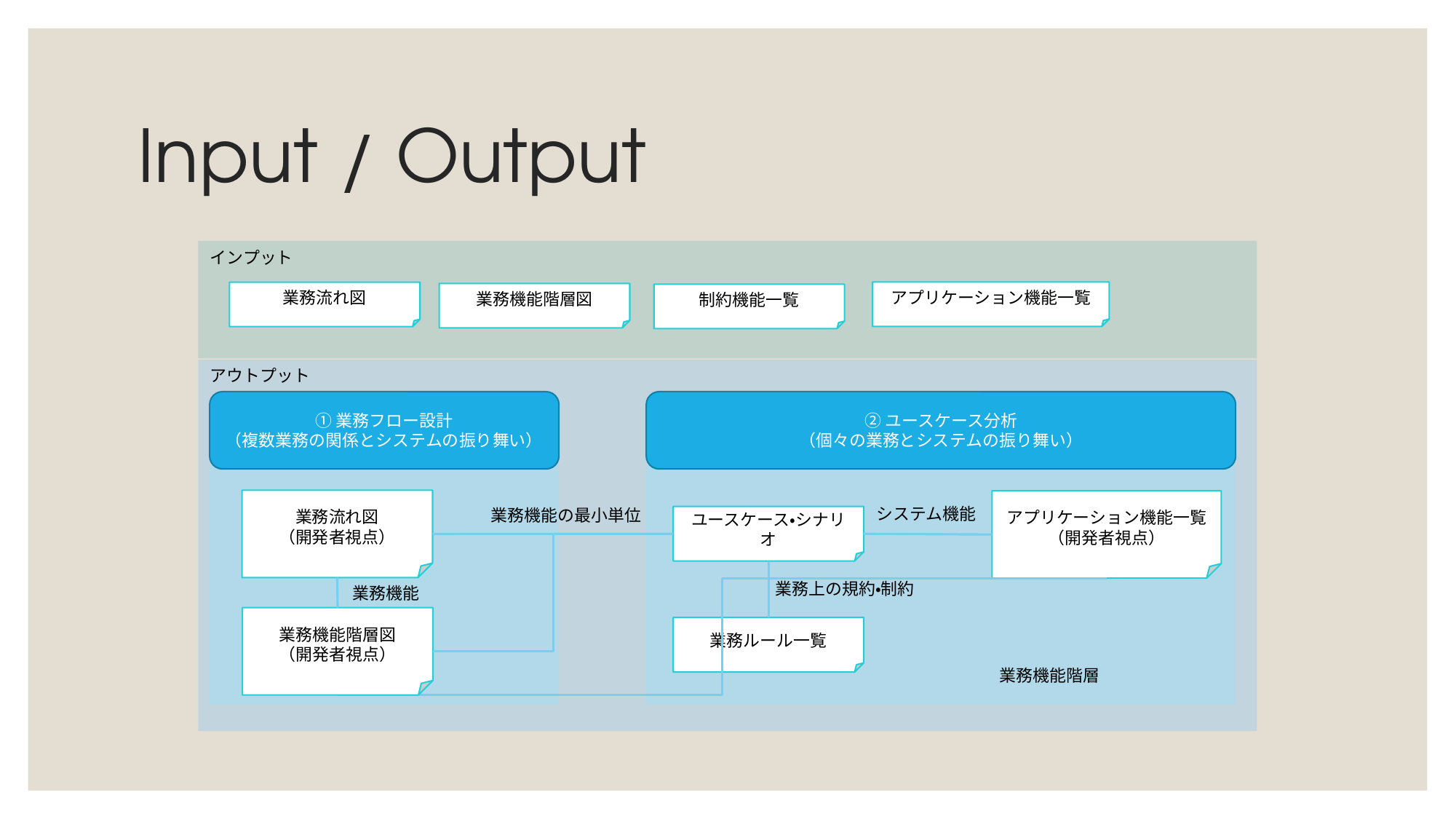

# Input / Output

インプット
アプリケーション機能一覧
業務流れ図
業務機能階層図
制約機能一覧

アウトプット
①業務フロー設計
（複数業務の関係とシステムの振り舞い）
②ユースケース分析
（個々の業務とシステムの振り舞い）

業務流れ図
（開発者視点）
アプリケーション機能一覧
（開発者視点）
ユースケース・シナリオ
業務ルール一覧
業務機能の最小単位
業務機能
システム機能
業務上の規約・制約
業務機能階層図
（開発者視点）
業務機能階層